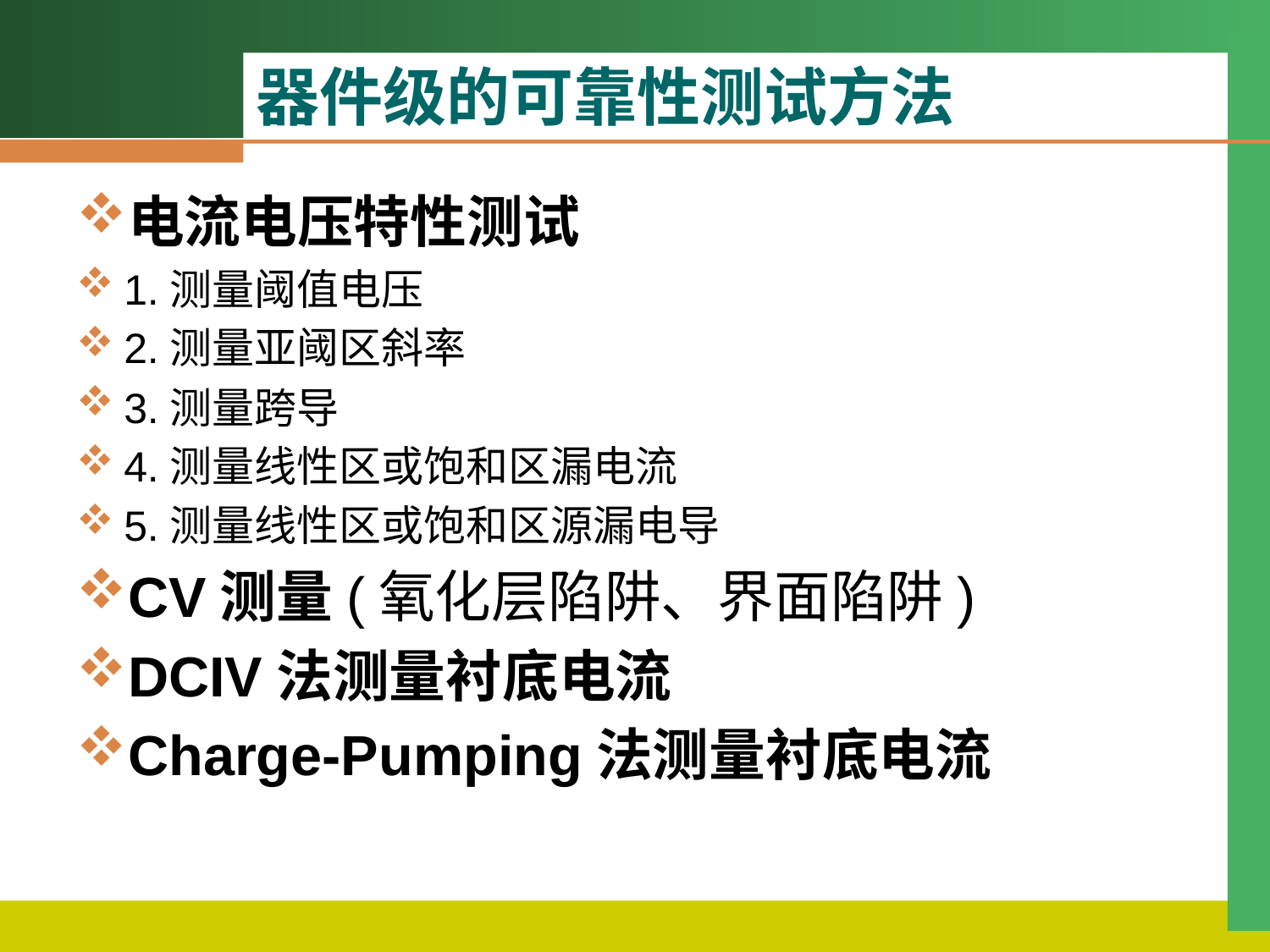

# 器件级的可靠性测试方法
电流电压特性测试
1.测量阈值电压
2.测量亚阈区斜率
3.测量跨导
4.测量线性区或饱和区漏电流
5.测量线性区或饱和区源漏电导
CV测量(氧化层陷阱、界面陷阱)
DCIV法测量衬底电流
Charge-Pumping法测量衬底电流